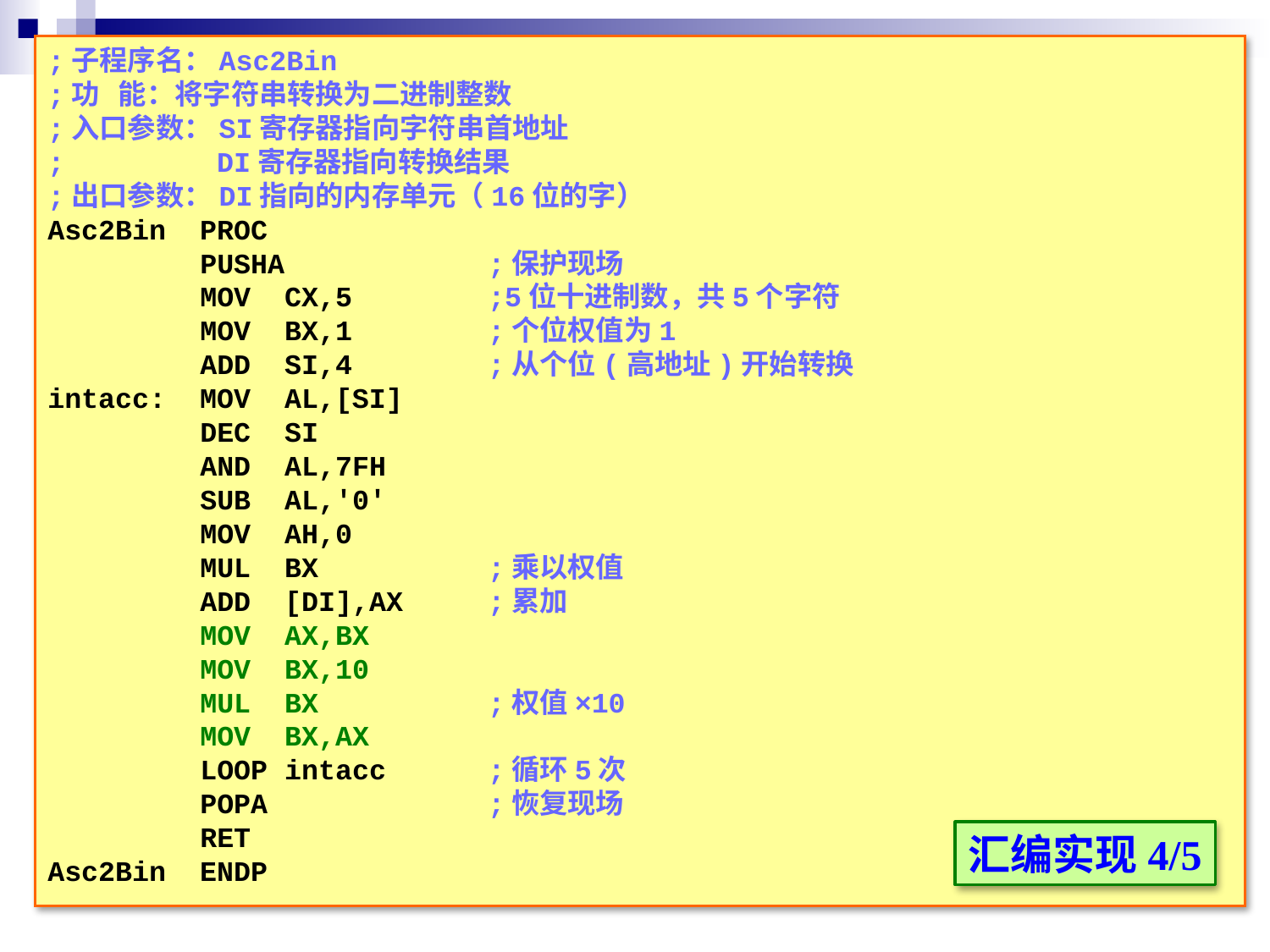

;子程序名：Asc2Bin
;功   能：将字符串转换为二进制整数
;入口参数：SI寄存器指向字符串首地址
;         DI寄存器指向转换结果
;出口参数：DI指向的内存单元（16位的字）
Asc2Bin  PROC
         PUSHA            ;保护现场
         MOV  CX,5        ;5位十进制数，共5个字符
         MOV  BX,1        ;个位权值为1
         ADD  SI,4        ;从个位(高地址)开始转换
intacc:  MOV  AL,[SI]
         DEC  SI
         AND  AL,7FH
         SUB  AL,'0'
         MOV  AH,0
         MUL  BX          ;乘以权值
         ADD  [DI],AX     ;累加
         MOV  AX,BX
         MOV  BX,10
         MUL  BX          ;权值×10
         MOV  BX,AX
         LOOP intacc      ;循环5次
         POPA             ;恢复现场
         RET
Asc2Bin  ENDP
汇编实现4/5
22